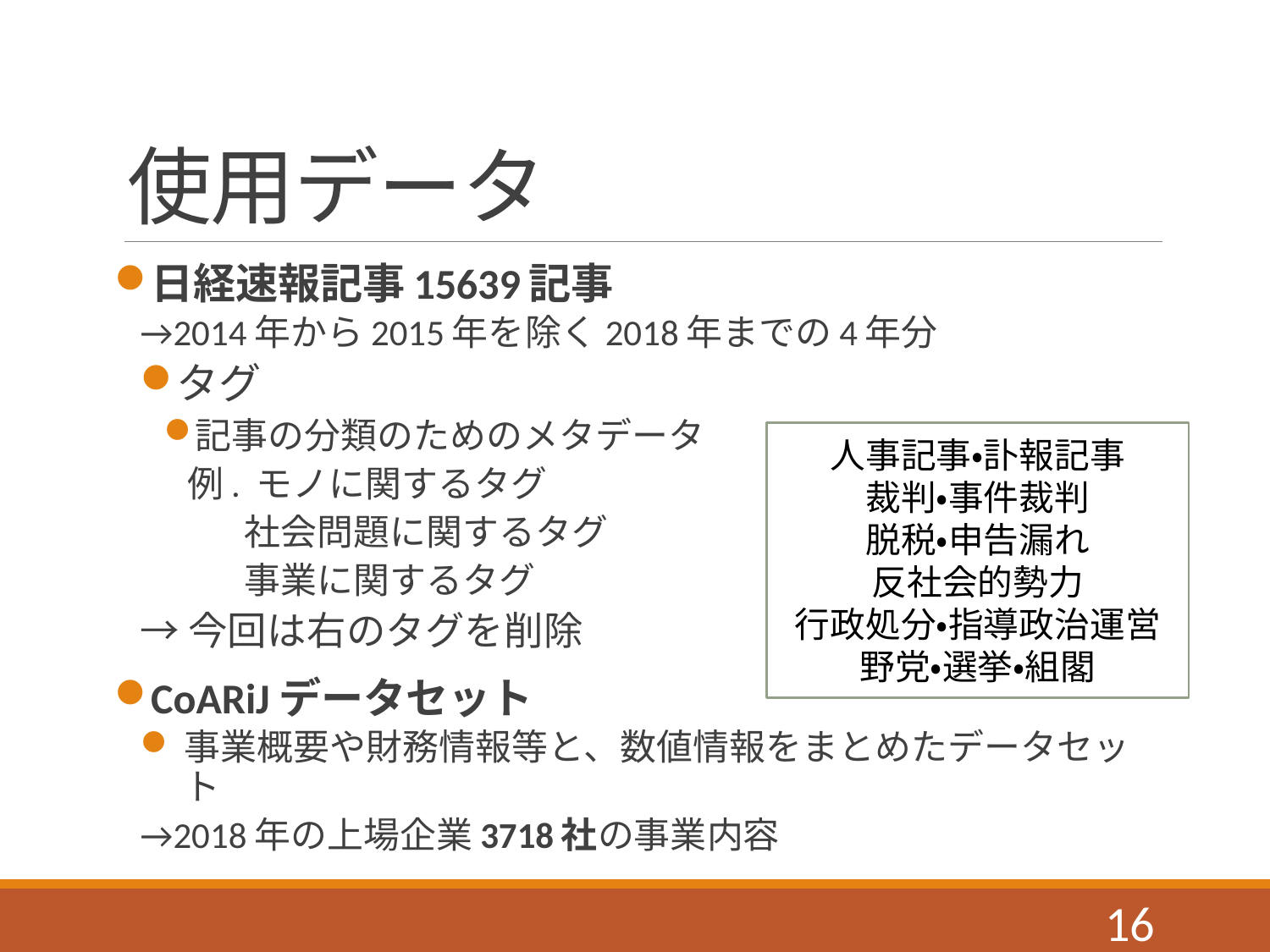

# 使用データ
日経速報記事15639記事
→2014年から2015年を除く2018年までの4年分
タグ
記事の分類のためのメタデータ
例. モノに関するタグ
      社会問題に関するタグ
      事業に関するタグ
→今回は右のタグを削除
CoARiJデータセット
事業概要や財務情報等と、数値情報をまとめたデータセット
→2018年の上場企業3718社の事業内容
人事記事・訃報記事
裁判・事件裁判
脱税・申告漏れ
反社会的勢力
行政処分・指導政治運営
野党・選挙・組閣
16